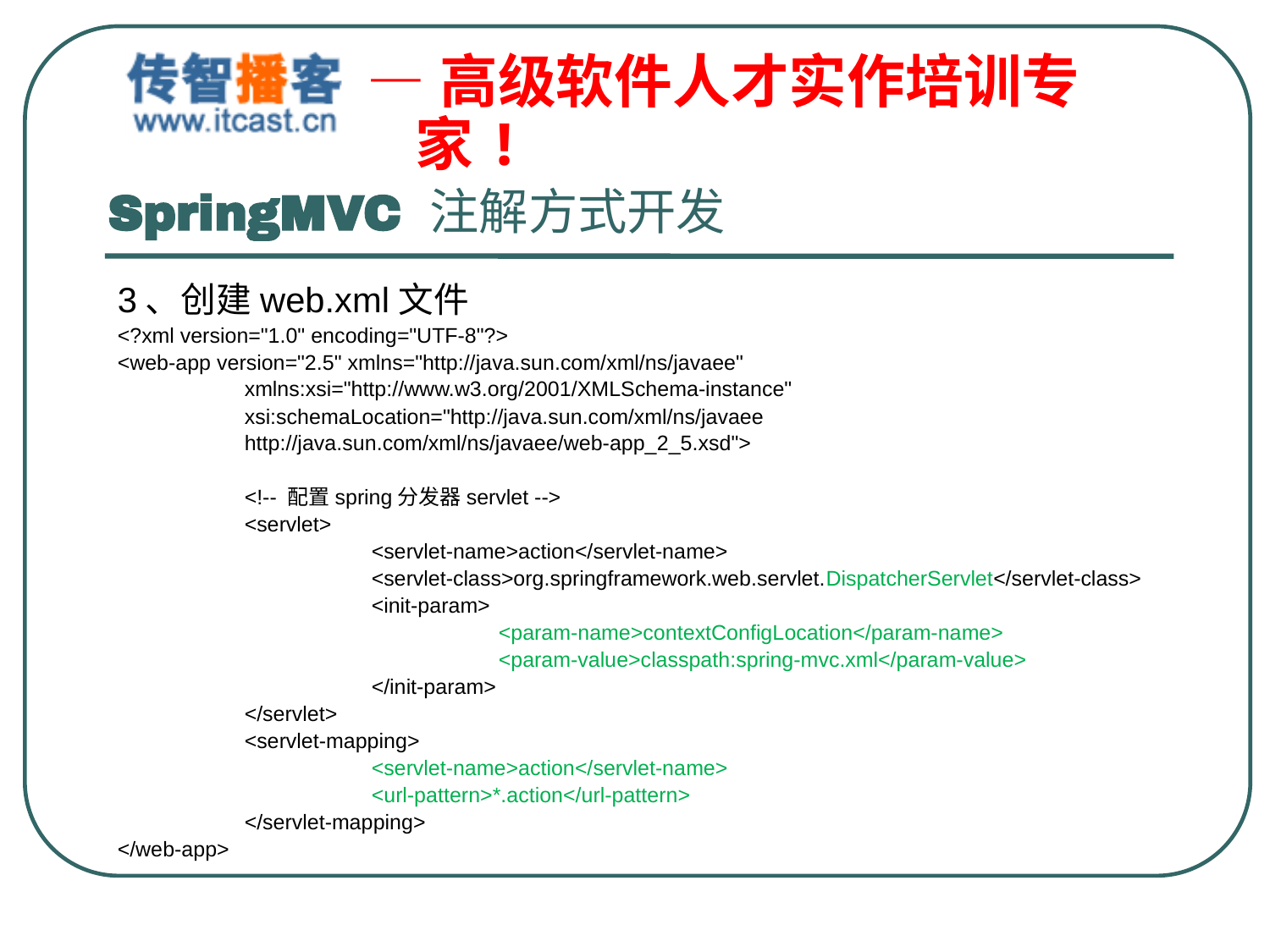

# SpringMVC 注解方式开发
3、创建web.xml文件
<?xml version="1.0" encoding="UTF-8"?>
<web-app version="2.5" xmlns="http://java.sun.com/xml/ns/javaee"
	xmlns:xsi="http://www.w3.org/2001/XMLSchema-instance"
	xsi:schemaLocation="http://java.sun.com/xml/ns/javaee
	http://java.sun.com/xml/ns/javaee/web-app_2_5.xsd">

	<!-- 配置spring分发器servlet -->
	<servlet>
		<servlet-name>action</servlet-name>
		<servlet-class>org.springframework.web.servlet.DispatcherServlet</servlet-class>
		<init-param>
			<param-name>contextConfigLocation</param-name>
			<param-value>classpath:spring-mvc.xml</param-value>
		</init-param>
	</servlet>
	<servlet-mapping>
		<servlet-name>action</servlet-name>
		<url-pattern>*.action</url-pattern>
	</servlet-mapping>
</web-app>